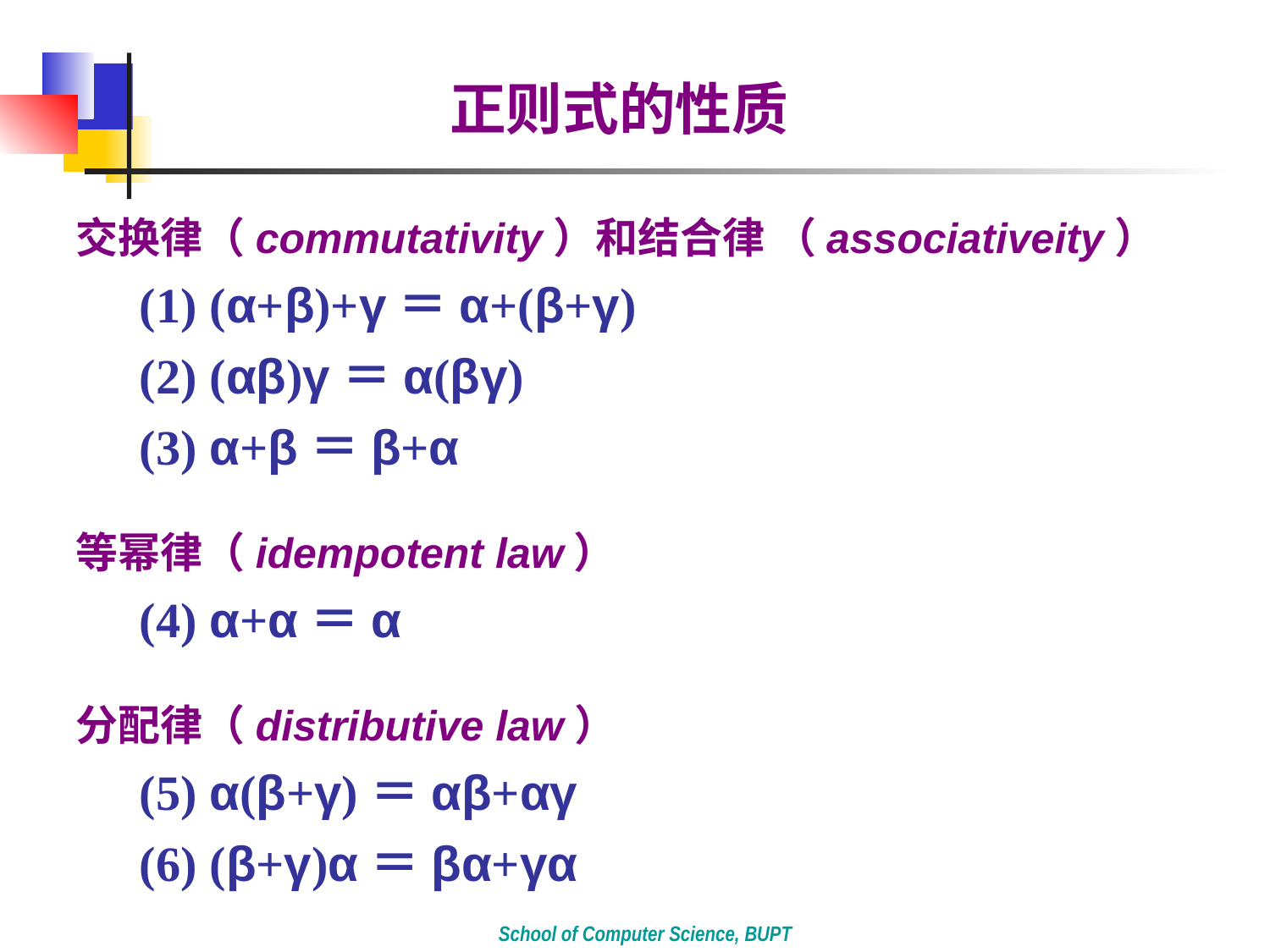

正则式的性质

交换律（commutativity）和结合律 （associativeity）
(1) (α+β)+γ＝α+(β+γ)
(2) (αβ)γ＝α(βγ)
(3) α+β＝β+α

等幂律（idempotent law）
(4) α+α＝α

分配律（distributive law）
(5) α(β+γ)＝αβ+αγ
(6) (β+γ)α＝βα+γα

School of Computer Science, BUPT
34